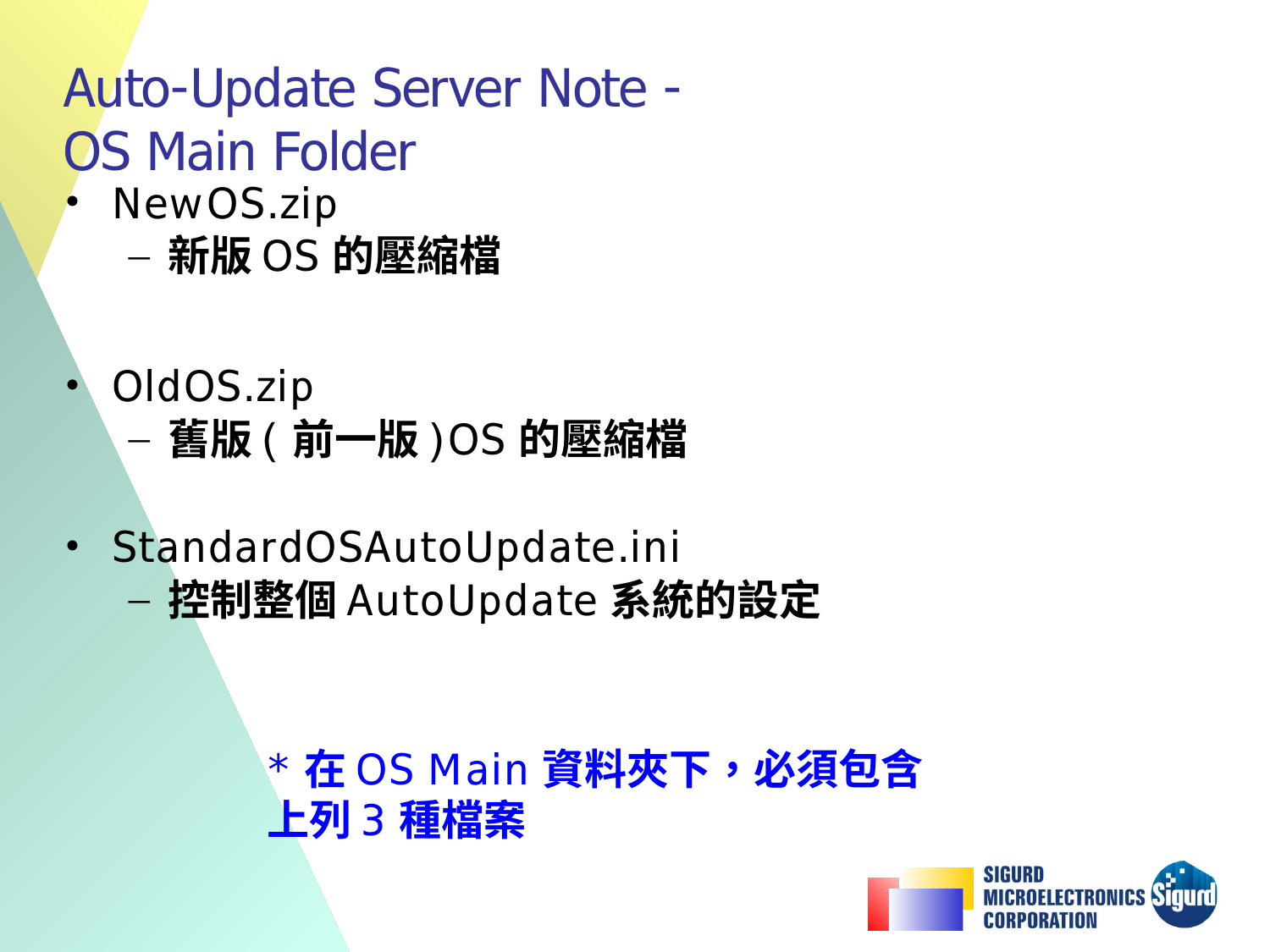

# Auto-Update Server Note - OS Main Folder
NewOS.zip
新版OS的壓縮檔

OldOS.zip
舊版(前一版)OS的壓縮檔

StandardOSAutoUpdate.ini
控制整個AutoUpdate系統的設定
*在OS Main資料夾下，必須包含上列3種檔案